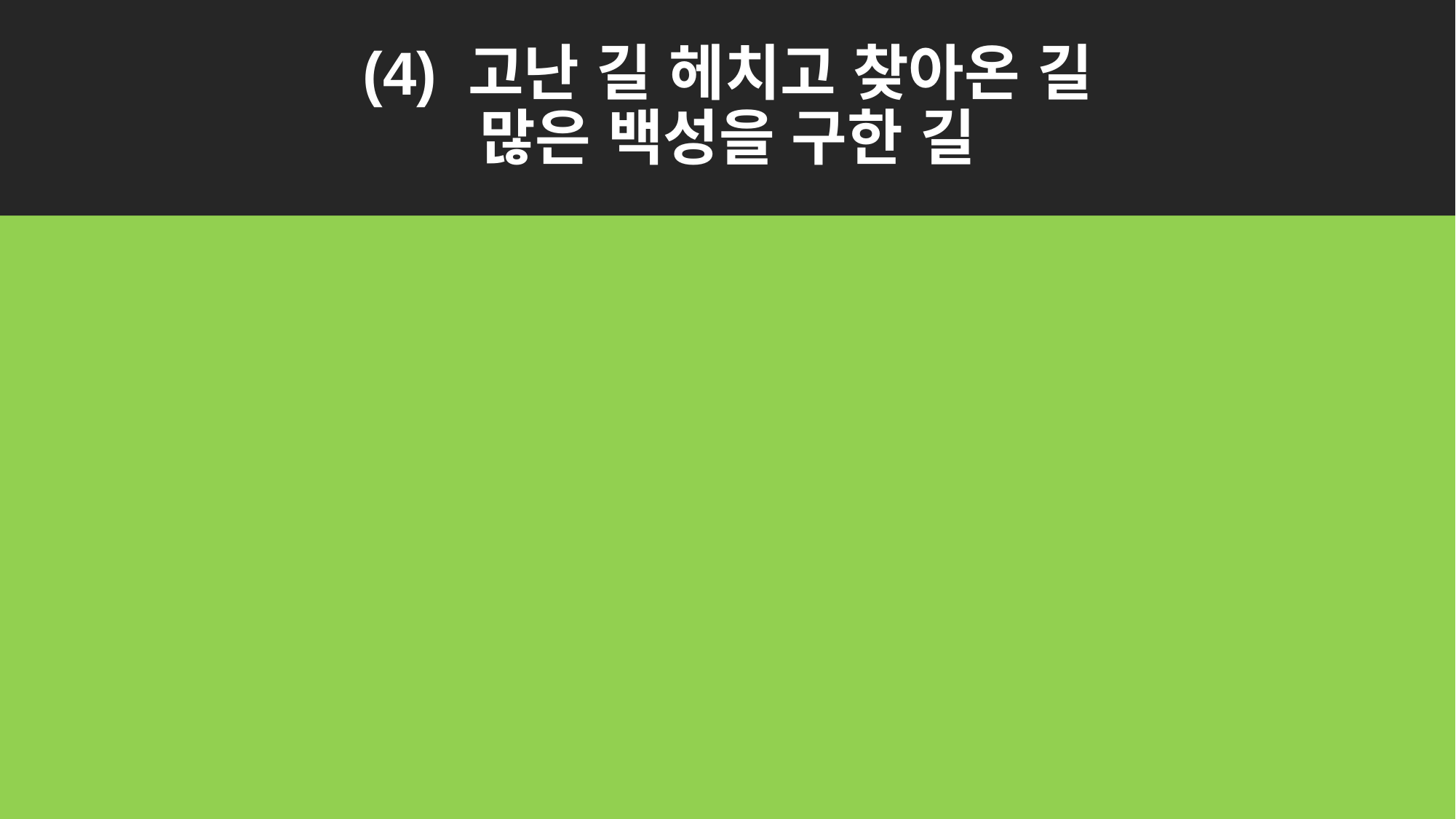

# (4) 고난 길 헤치고 찾아온 길 많은 백성을 구한 길